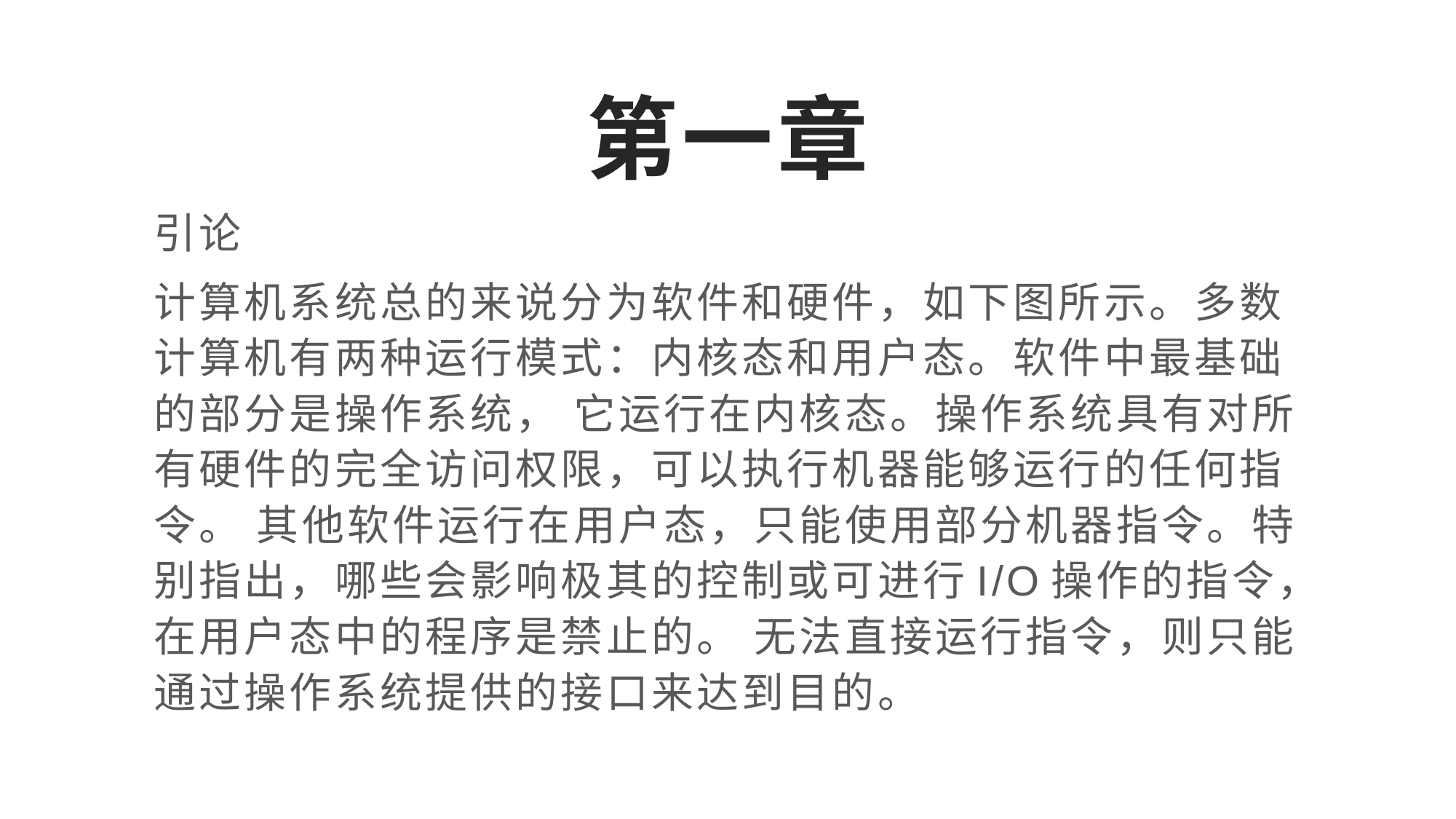

# 第一章
引论
计算机系统总的来说分为软件和硬件，如下图所示。多数计算机有两种运行模式：内核态和用户态。软件中最基础的部分是操作系统， 它运行在内核态。操作系统具有对所有硬件的完全访问权限，可以执行机器能够运行的任何指令。 其他软件运行在用户态，只能使用部分机器指令。特别指出，哪些会影响极其的控制或可进行I/O操作的指令，在用户态中的程序是禁止的。 无法直接运行指令，则只能通过操作系统提供的接口来达到目的。